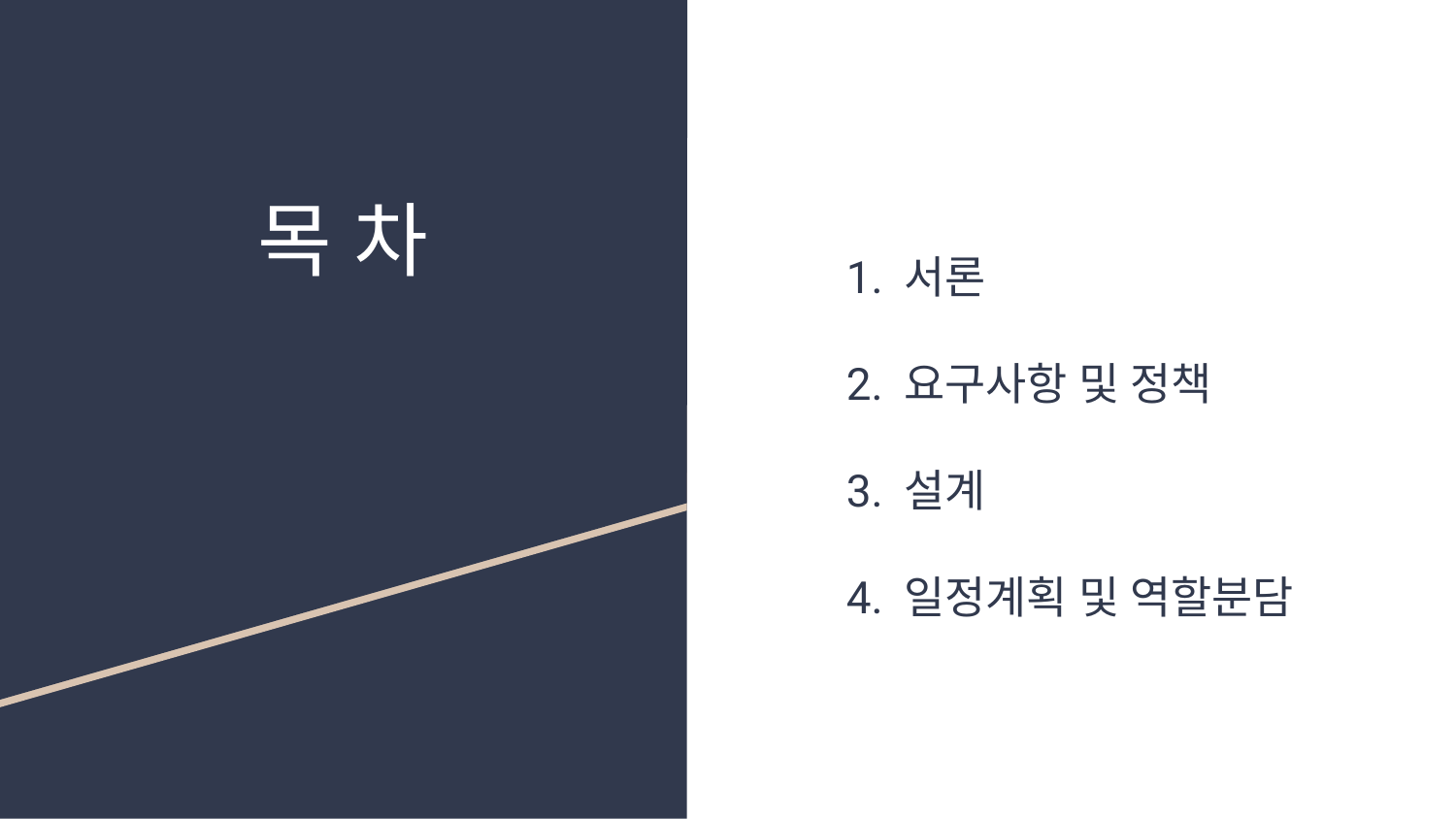

1. 서론
2. 요구사항 및 정책
3. 설계
4. 일정계획 및 역할분담
목 차